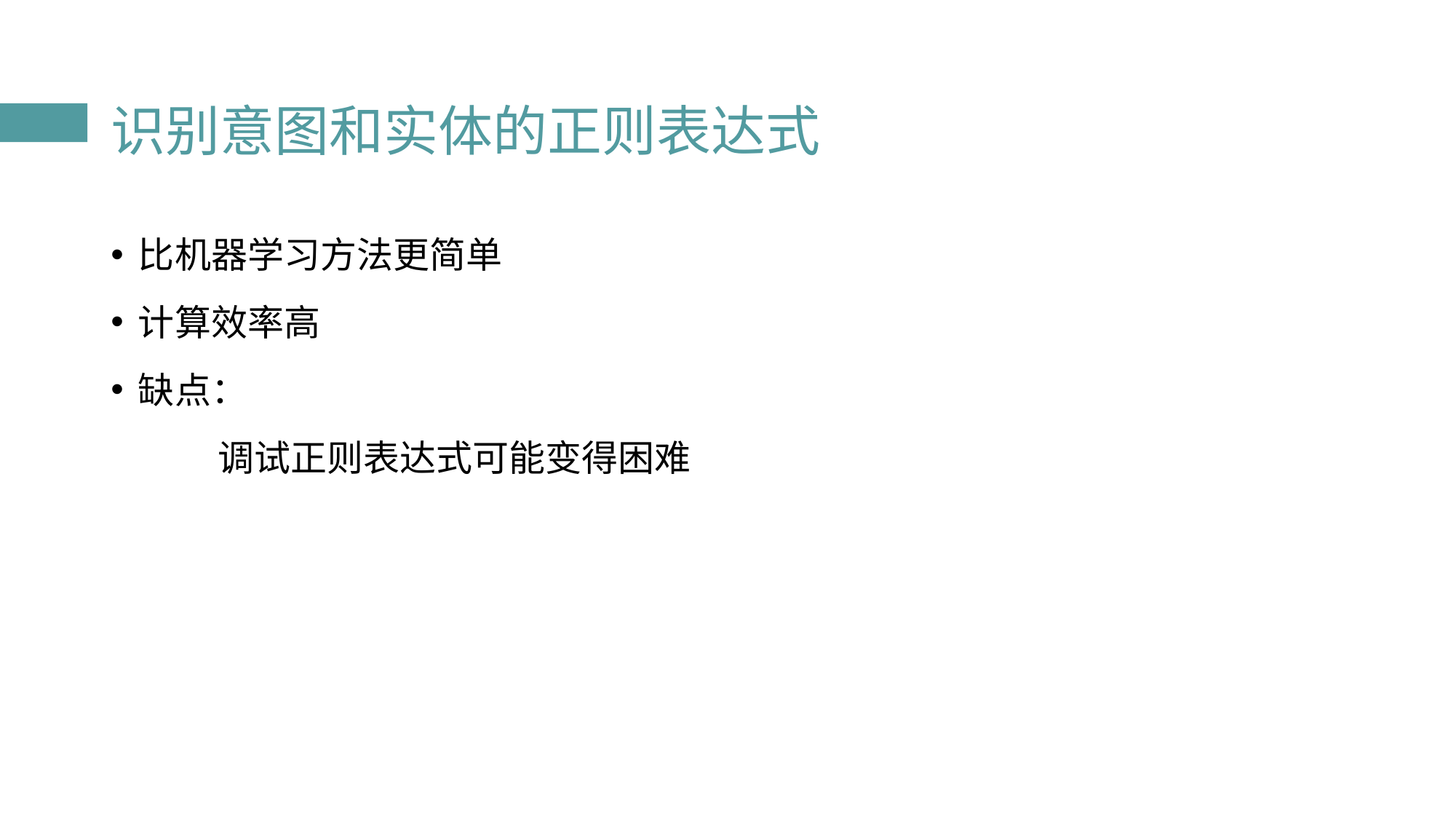

# 识别意图和实体的正则表达式
比机器学习方法更简单
计算效率高
缺点：
            调试正则表达式可能变得困难